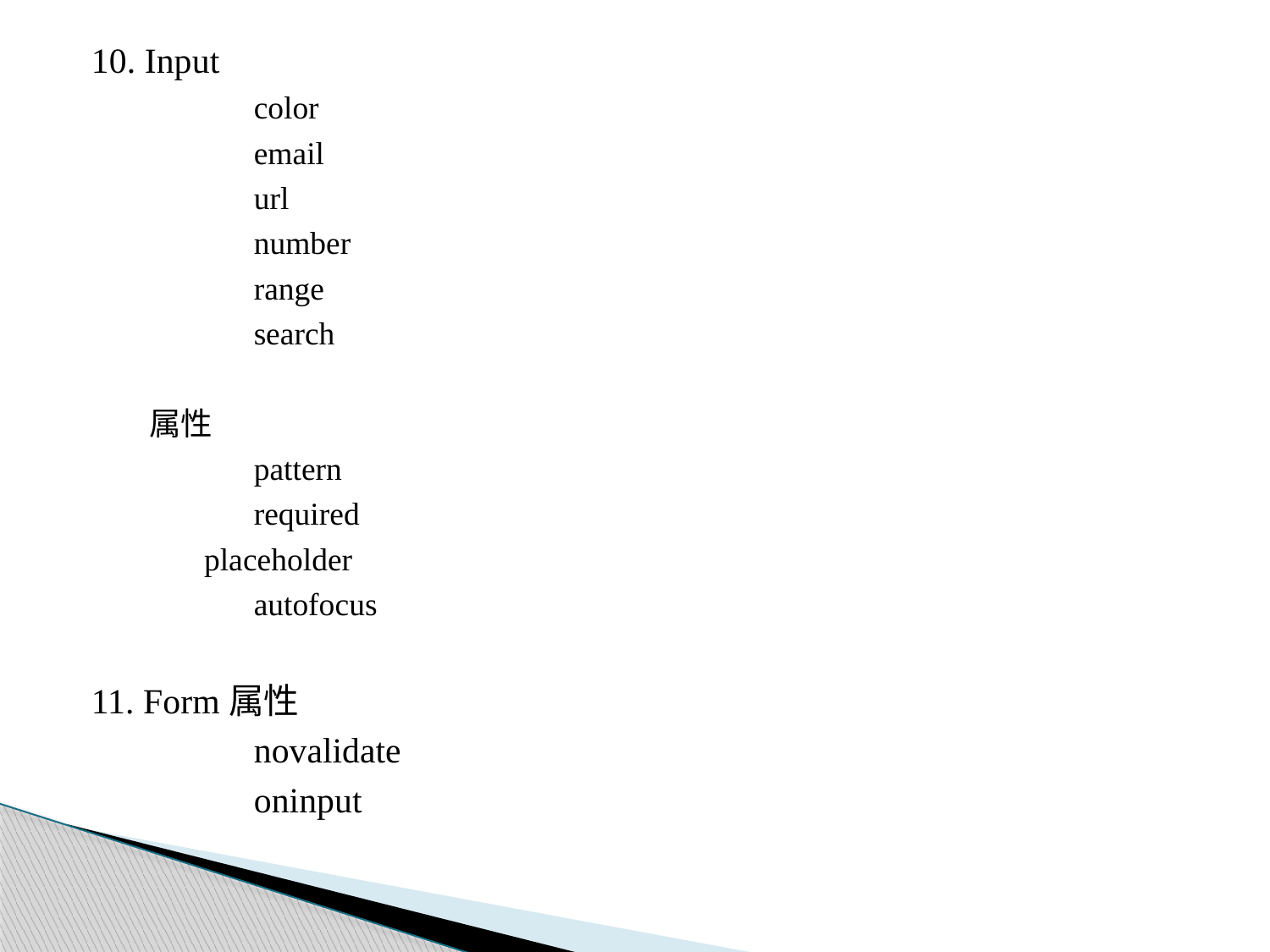

10. Input
		color
 		email
		url
		number
		range
		search

       属性
		pattern
		required
              placeholder
		autofocus

11. Form属性
		novalidate
		oninput